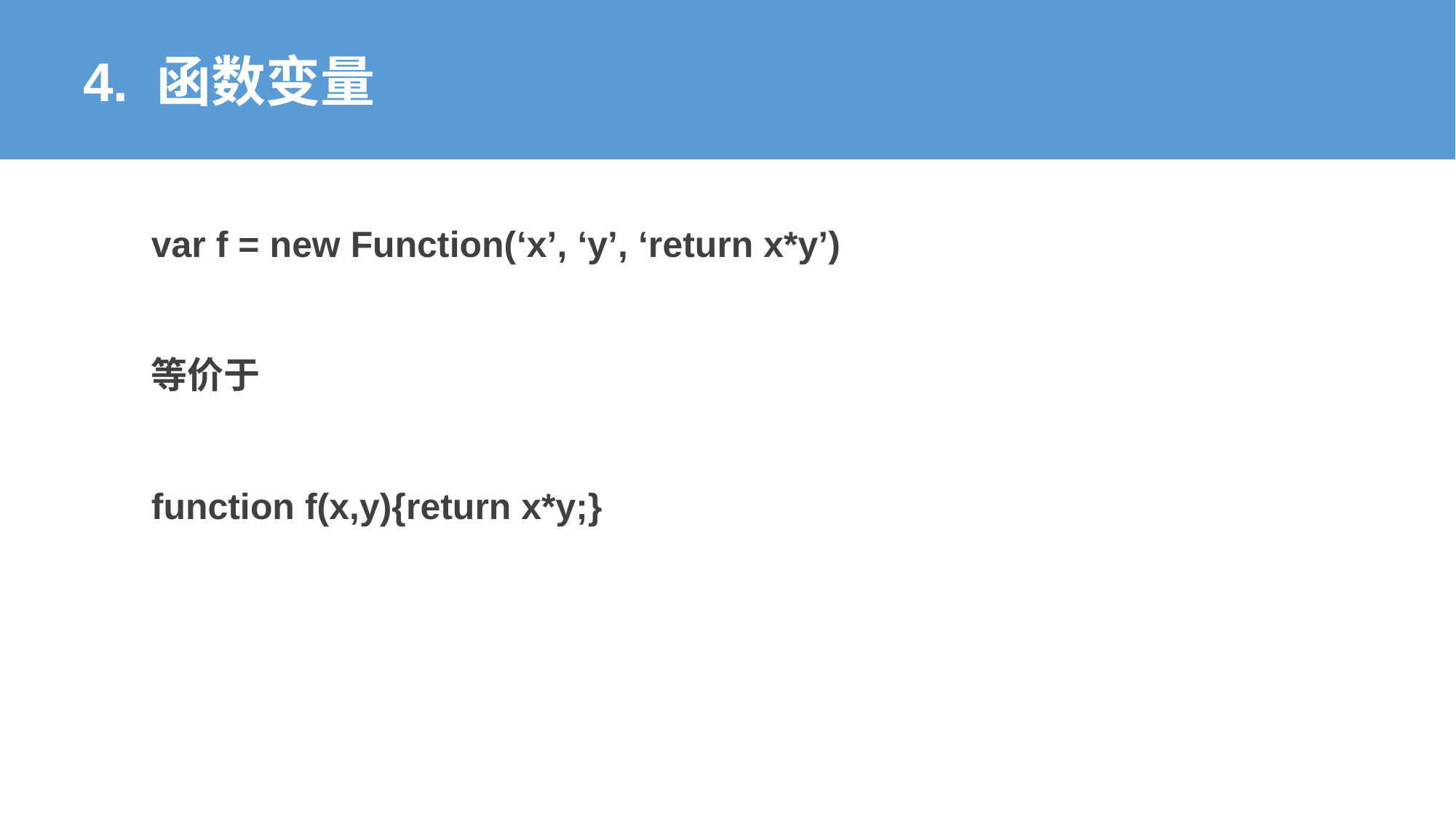

4. 函数变量

var f = new Function(‘x’, ‘y’, ‘return x*y’)

等价于

function f(x,y){return x*y;}